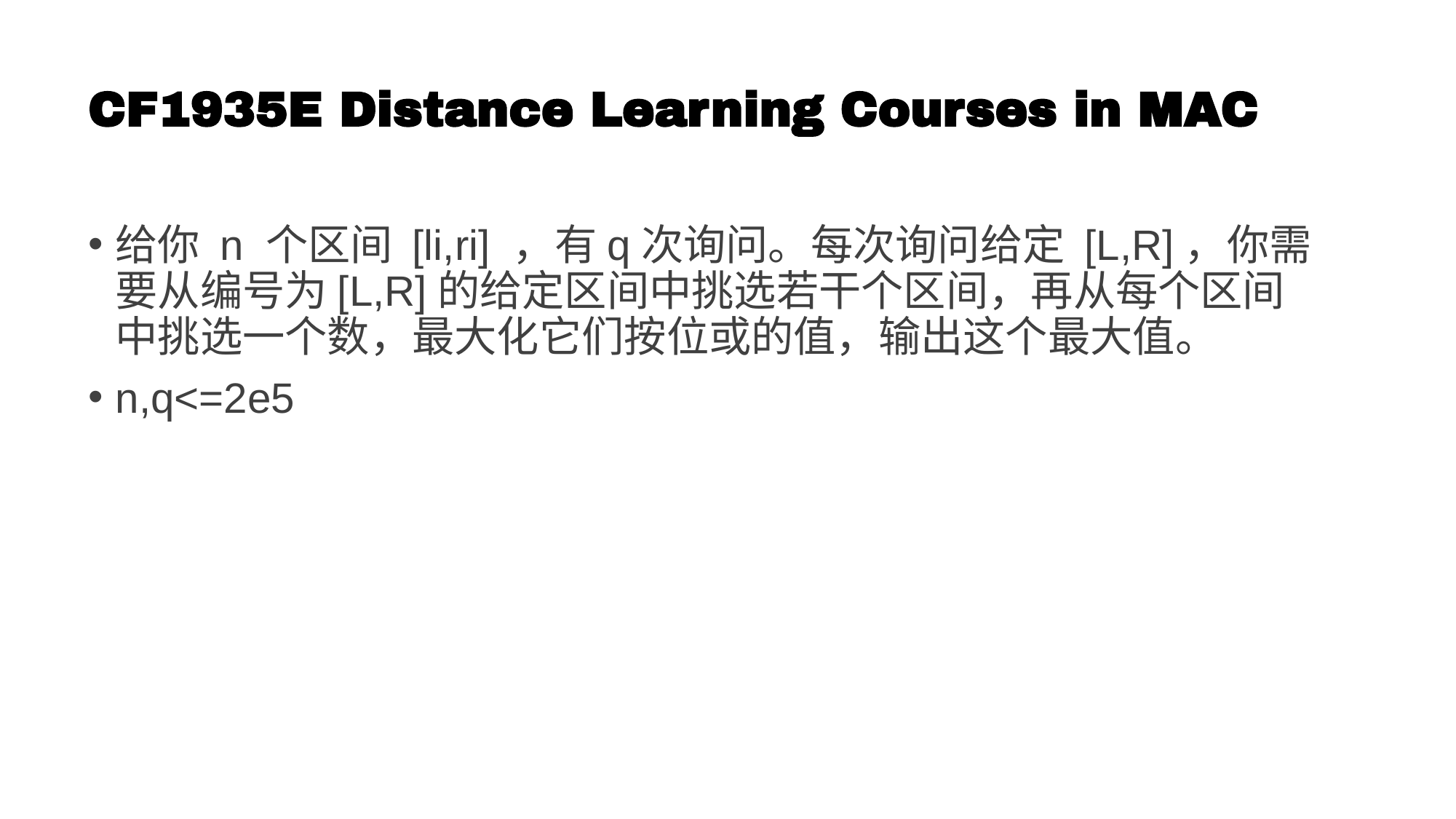

# CF1935E Distance Learning Courses in MAC
给你 n 个区间 [li,ri] ，有q次询问。每次询问给定 [L,R]，你需要从编号为[L,R]的给定区间中挑选若干个区间，再从每个区间中挑选一个数，最大化它们按位或的值，输出这个最大值。
n,q<=2e5